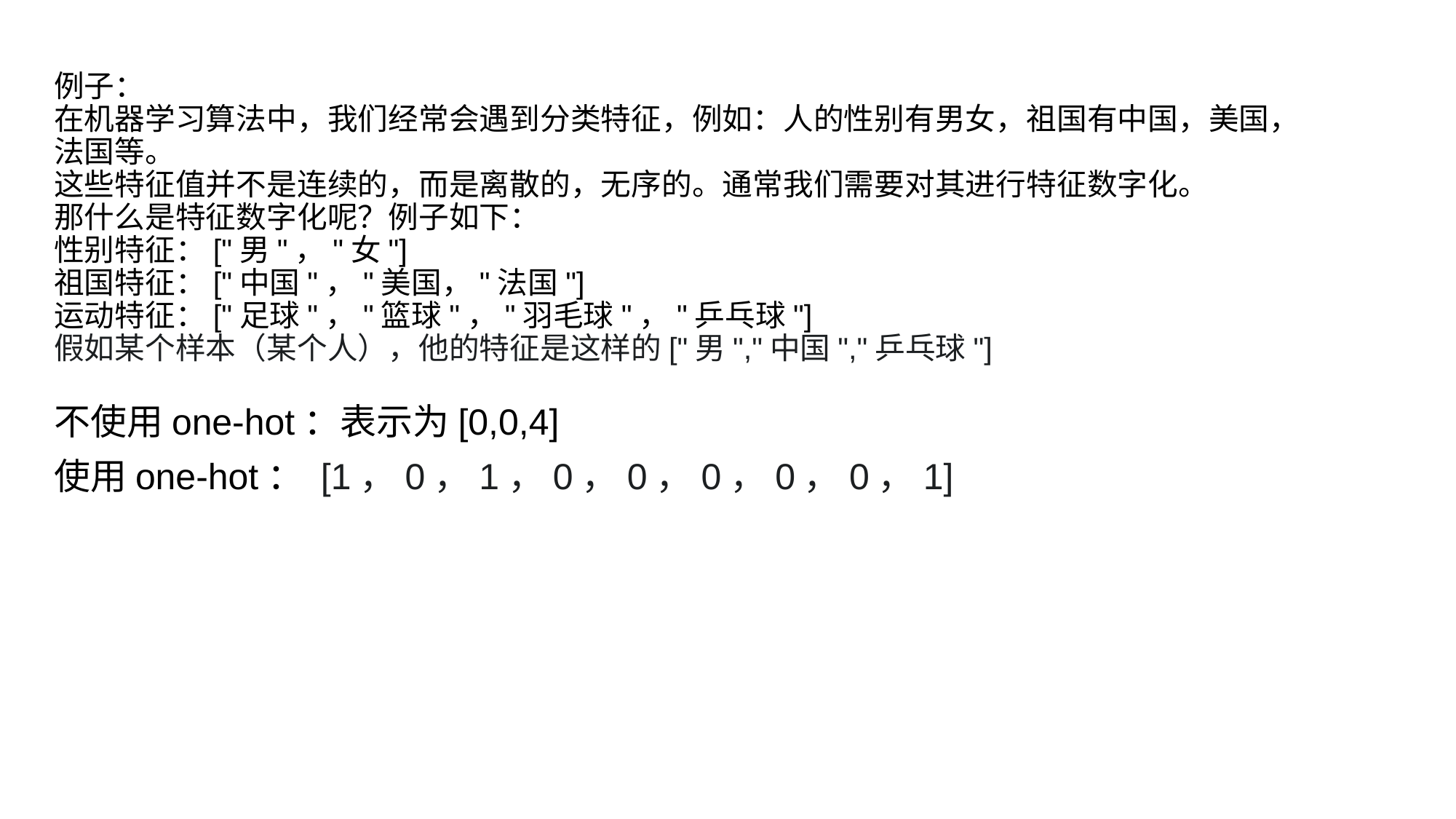

# 例子： 在机器学习算法中，我们经常会遇到分类特征，例如：人的性别有男女，祖国有中国，美国，法国等。 这些特征值并不是连续的，而是离散的，无序的。通常我们需要对其进行特征数字化。 那什么是特征数字化呢？例子如下： 性别特征：["男"，"女"] 祖国特征：["中国"，"美国，"法国"] 运动特征：["足球"，"篮球"，"羽毛球"，"乒乓球"] 假如某个样本（某个人），他的特征是这样的["男","中国","乒乓球"]
不使用one-hot：表示为[0,0,4]
使用one-hot： [1，0，1，0，0，0，0，0，1]